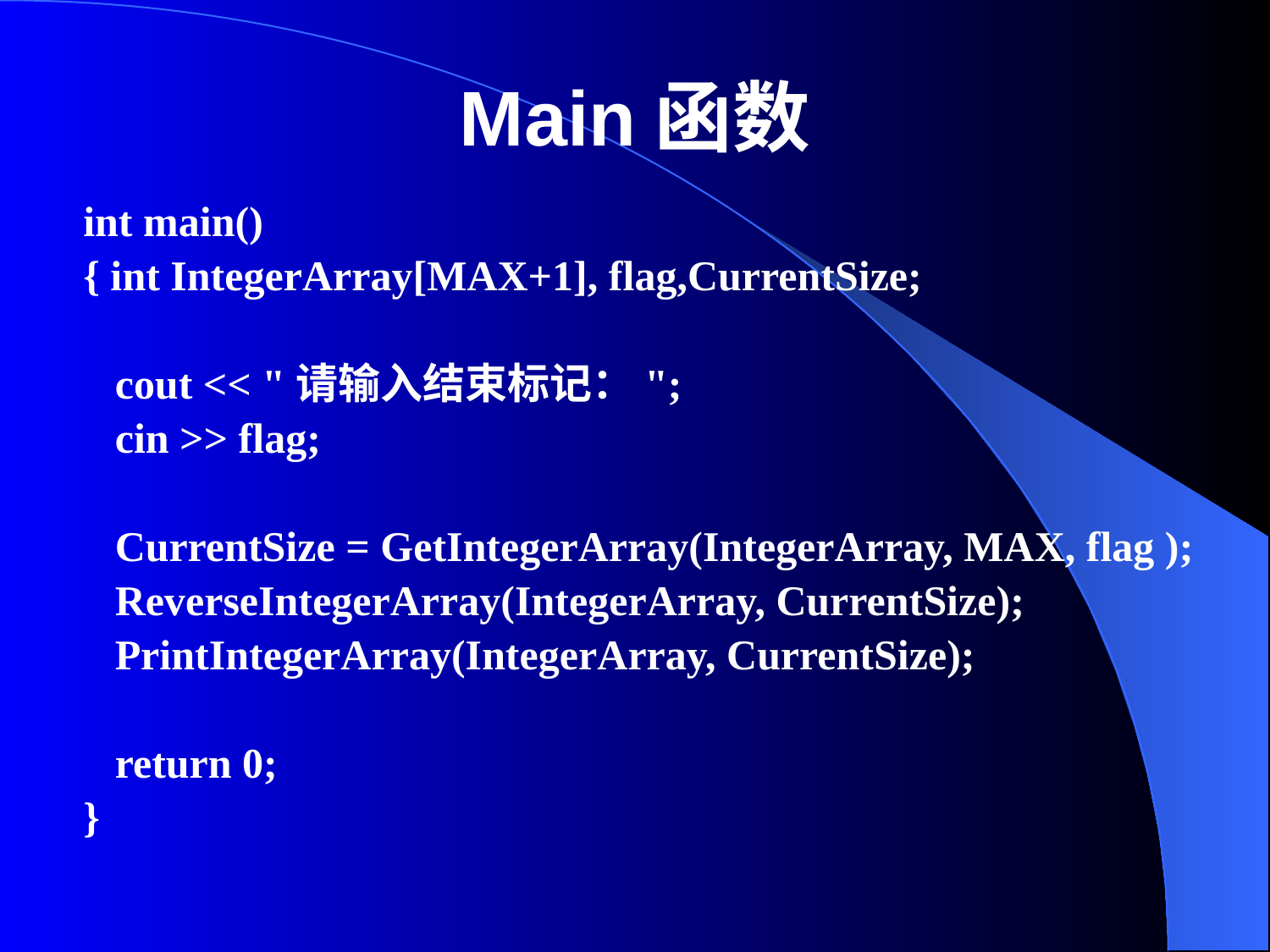

# Main函数
int main()
{ int IntegerArray[MAX+1], flag,CurrentSize;

   cout << "请输入结束标记：";
   cin >> flag;

   CurrentSize = GetIntegerArray(IntegerArray, MAX, flag );
   ReverseIntegerArray(IntegerArray, CurrentSize);
   PrintIntegerArray(IntegerArray, CurrentSize);

   return 0;
}